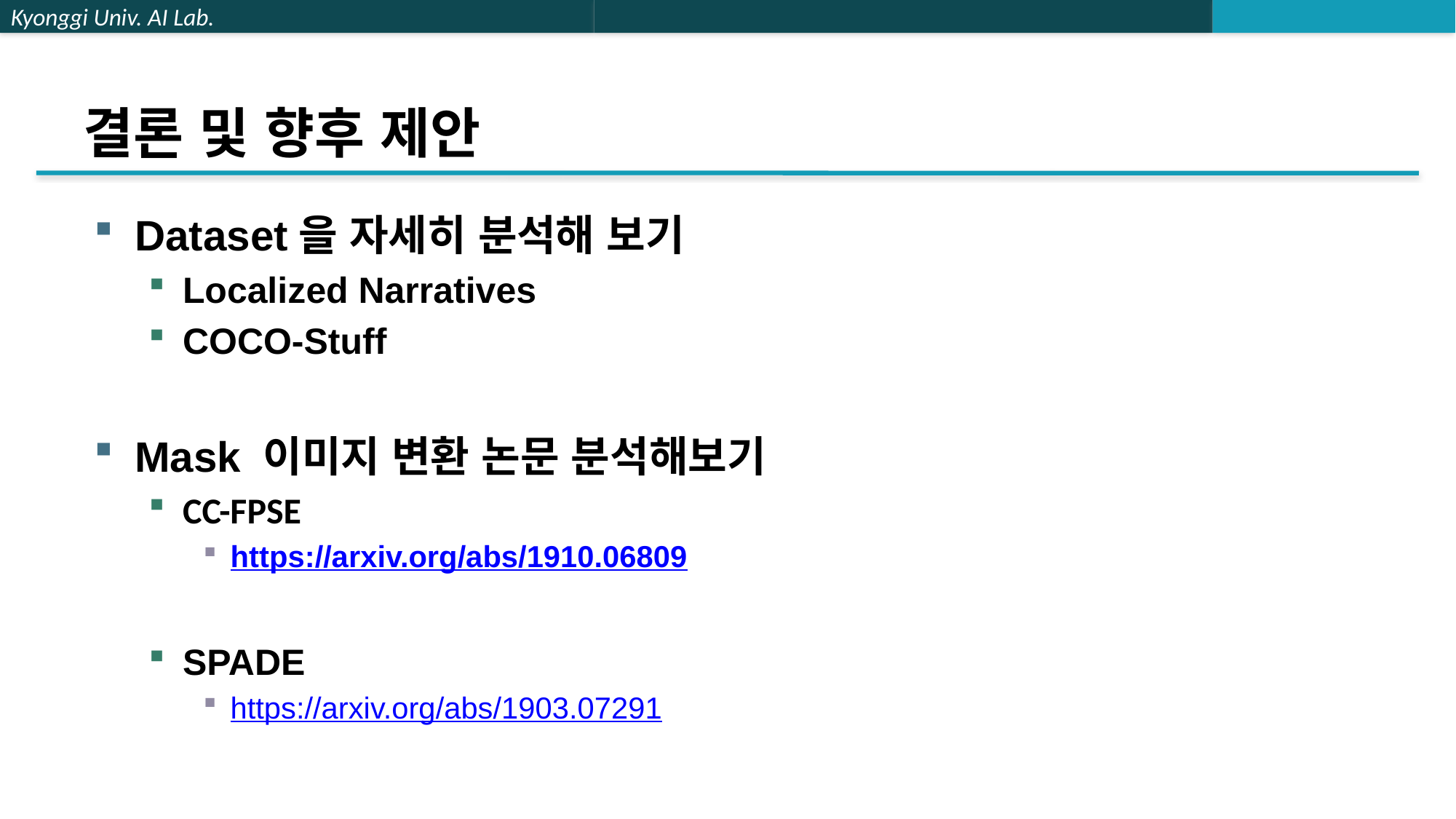

# 결론 및 향후 제안
Dataset을 자세히 분석해 보기
Localized Narratives
COCO-Stuff

Mask 이미지 변환 논문 분석해보기
CC-FPSE
https://arxiv.org/abs/1910.06809

SPADE
https://arxiv.org/abs/1903.07291